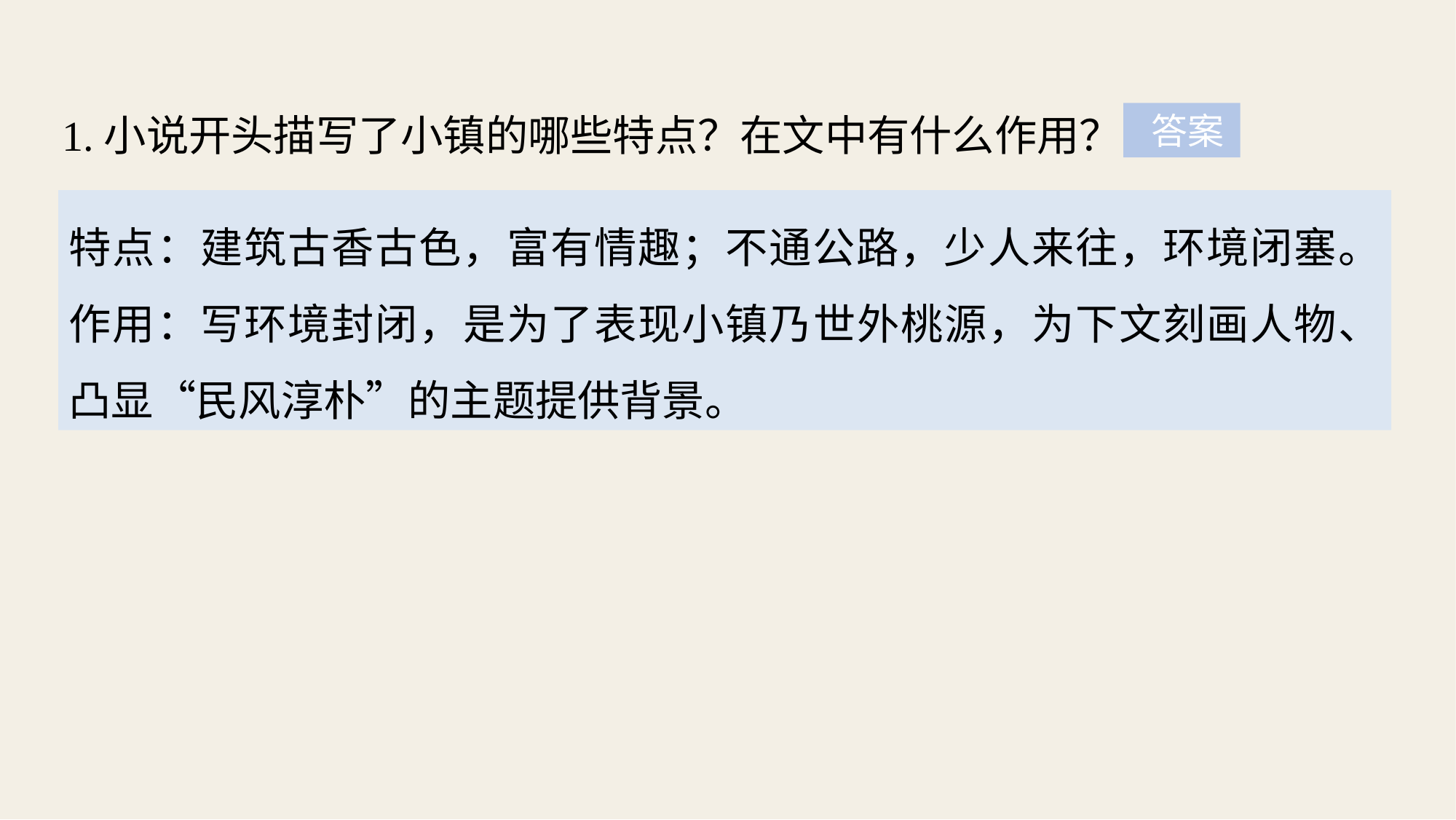

1.小说开头描写了小镇的哪些特点？在文中有什么作用？
 答案
特点：建筑古香古色，富有情趣；不通公路，少人来往，环境闭塞。作用：写环境封闭，是为了表现小镇乃世外桃源，为下文刻画人物、凸显“民风淳朴”的主题提供背景。